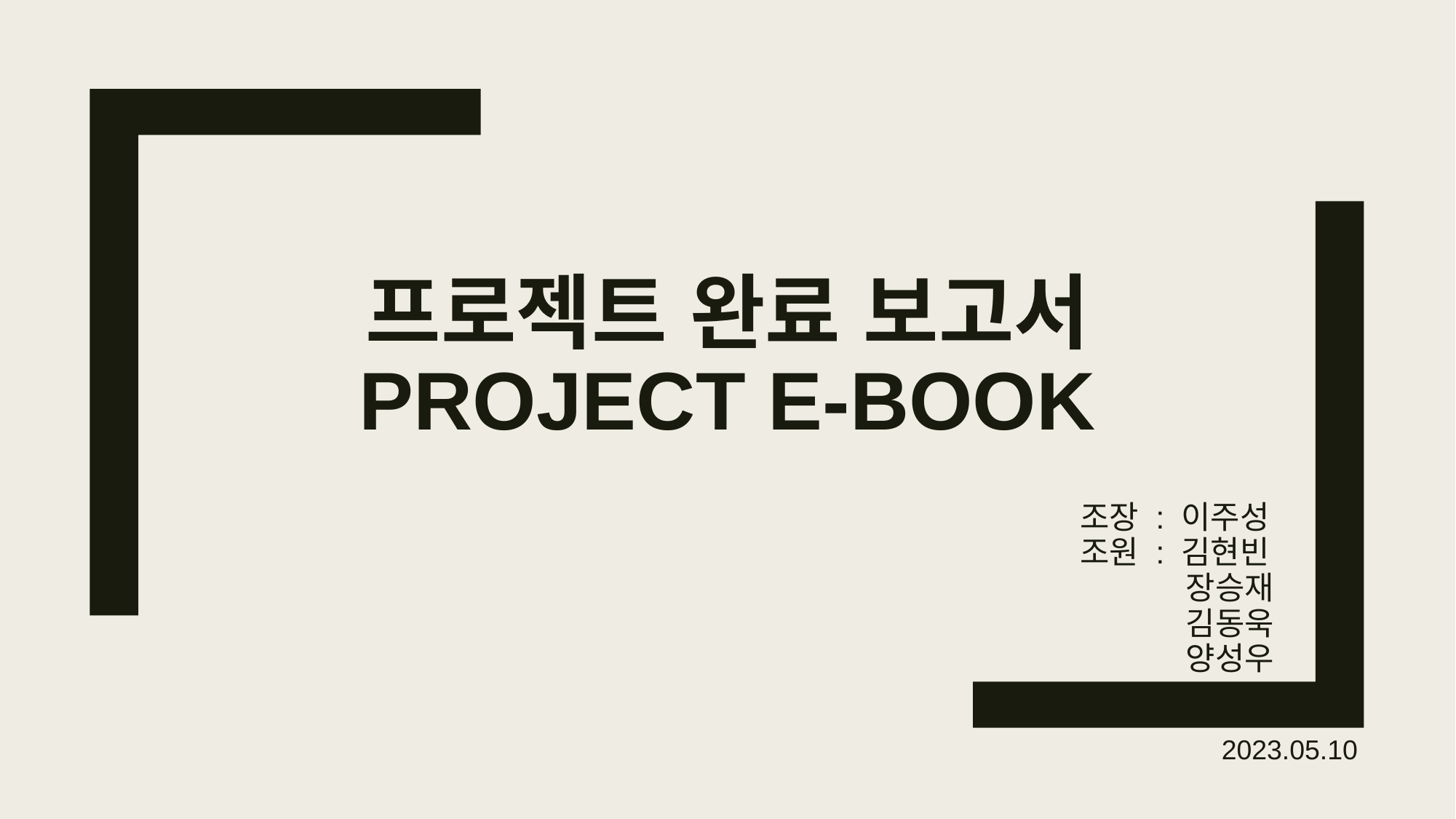

# 프로젝트 완료 보고서 Project e-book
조장 : 이주성
조원 : 김현빈
           장승재
           김동욱
           양성우

2023.05.10